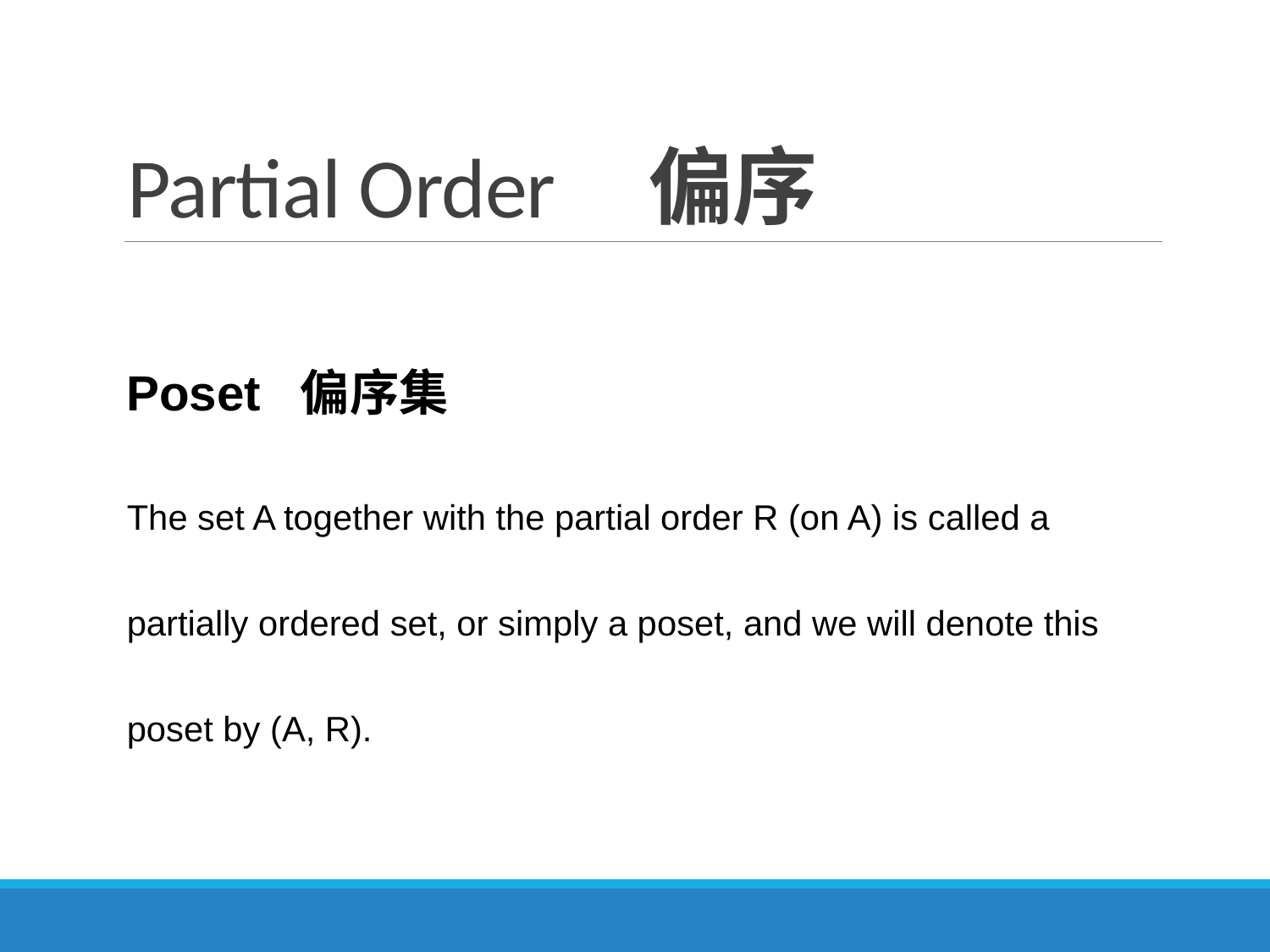

# Partial Order    偏序
Poset  偏序集
The set A together with the partial order R (on A) is called a partially ordered set, or simply a poset, and we will denote this poset by (A, R).